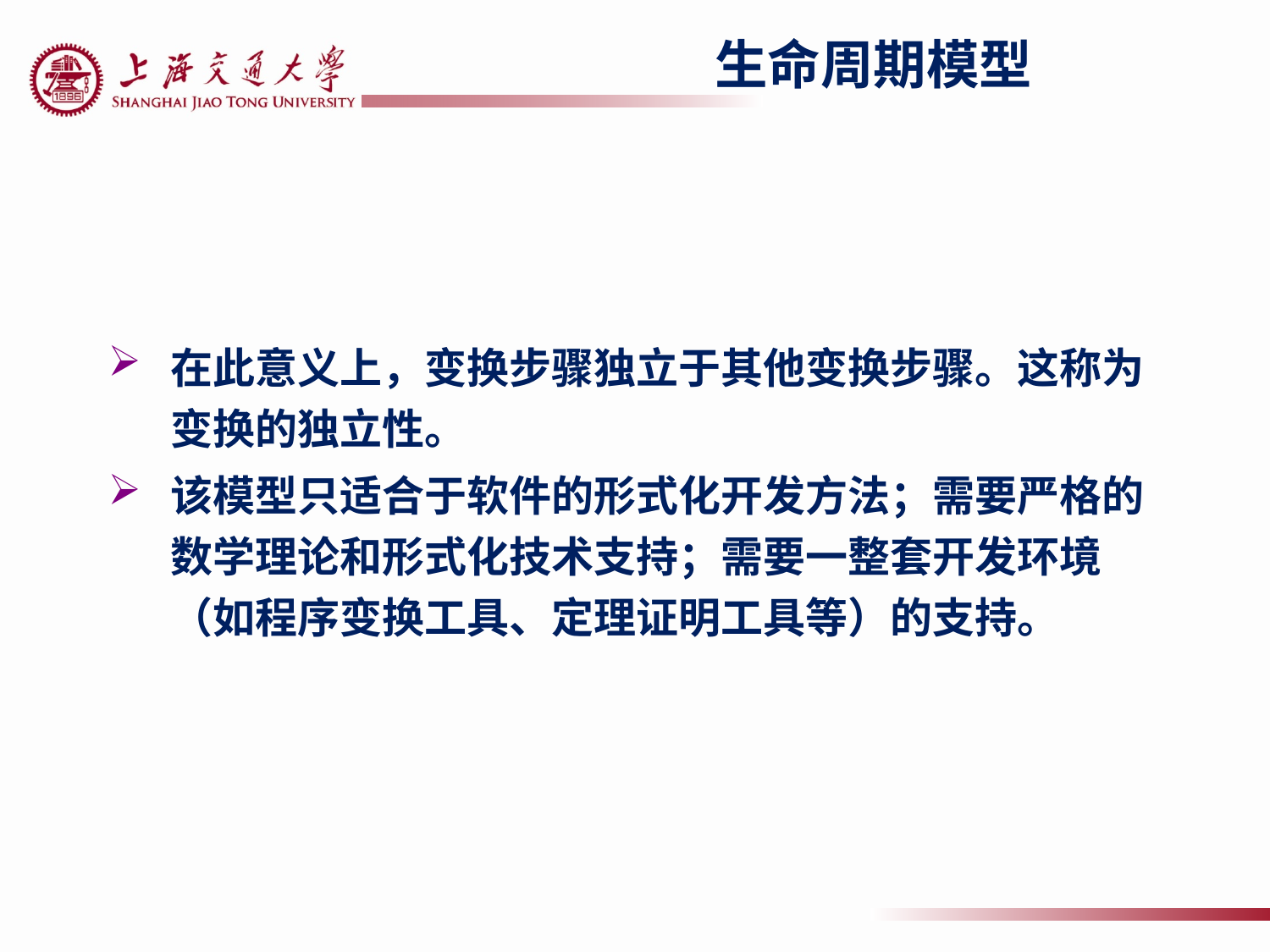

生命周期模型
在此意义上，变换步骤独立于其他变换步骤。这称为变换的独立性。
该模型只适合于软件的形式化开发方法；需要严格的数学理论和形式化技术支持；需要一整套开发环境（如程序变换工具、定理证明工具等）的支持。